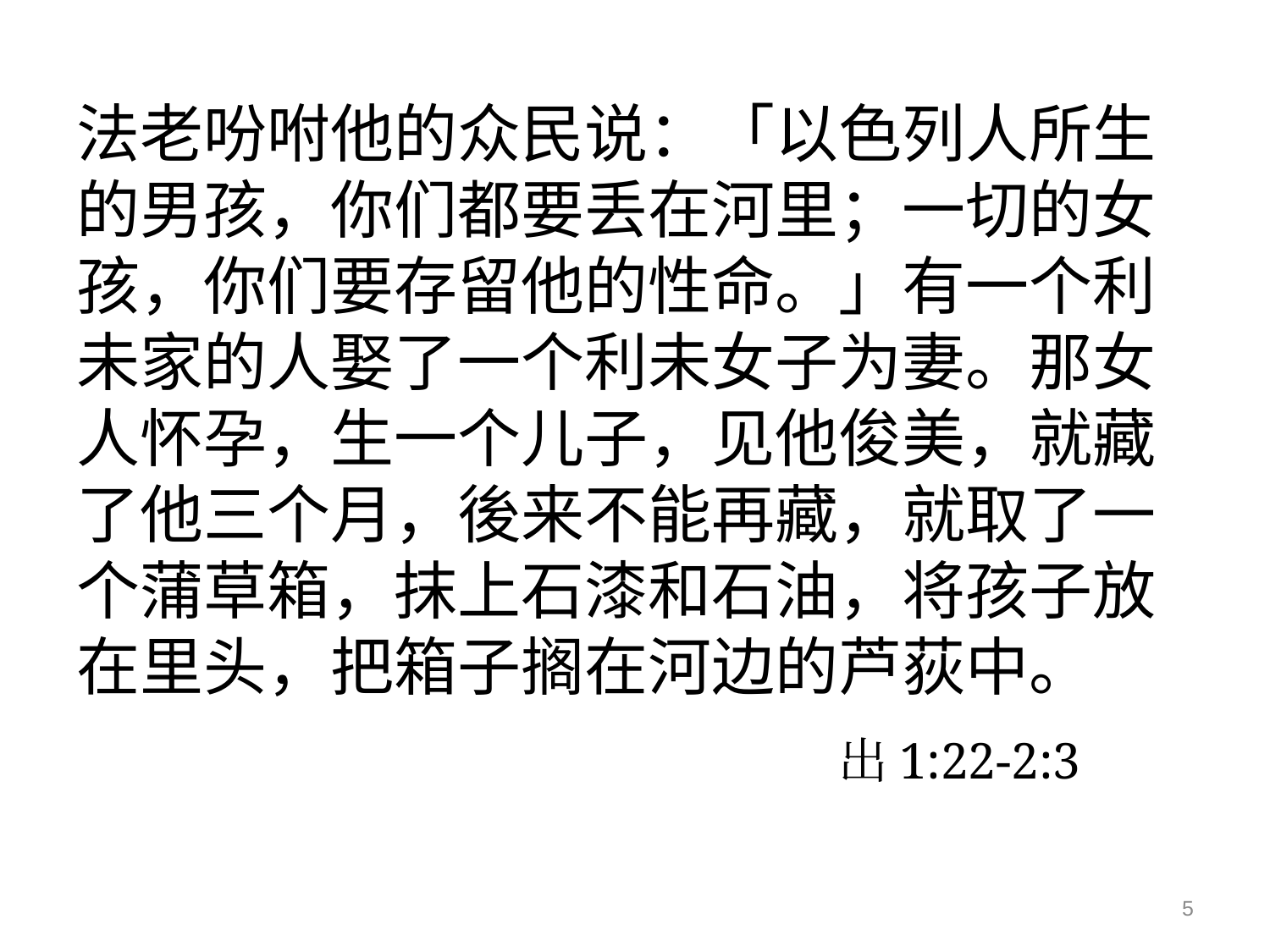

法老吩咐他的众民说：「以色列人所生的男孩，你们都要丢在河里；一切的女孩，你们要存留他的性命。」有一个利未家的人娶了一个利未女子为妻。那女人怀孕，生一个儿子，见他俊美，就藏了他三个月，後来不能再藏，就取了一个蒲草箱，抹上石漆和石油，将孩子放在里头，把箱子搁在河边的芦荻中。
						出1:22-2:3
5